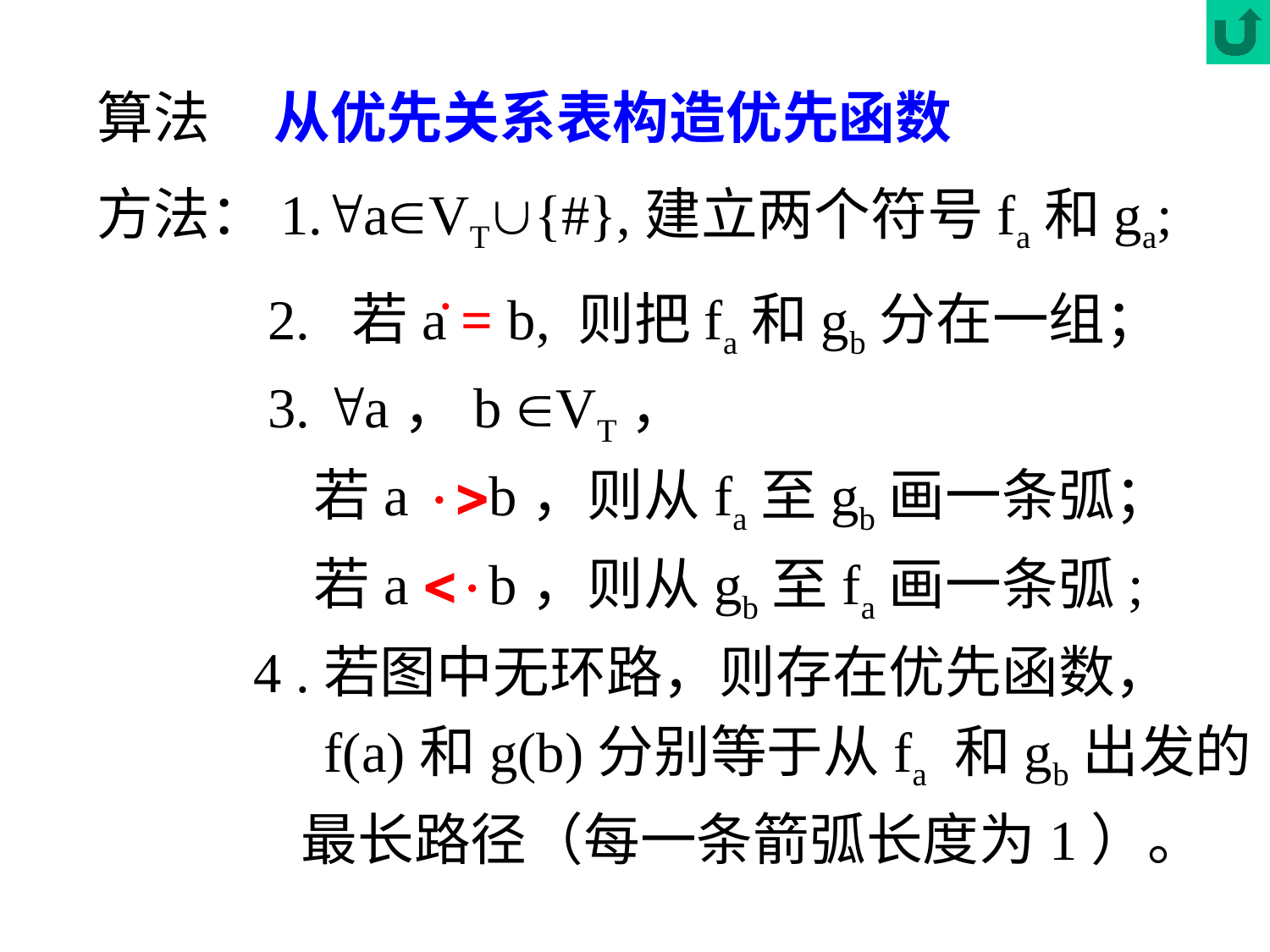

算法     从优先关系表构造优先函数
方法：1.∀a∈VT∪{#},建立两个符号fa和ga;
            2.  若a = b, 则把fa和gb分在一组；
            3. ∀a，b ∈VT，
                若a ⋅>b，则从fa至gb画一条弧；
                若a <⋅b，则从gb至fa画一条弧;
           4 .若图中无环路，则存在优先函数，
                f(a)和g(b)分别等于从fa 和gb出发的
               最长路径（每一条箭弧长度为1）。
.